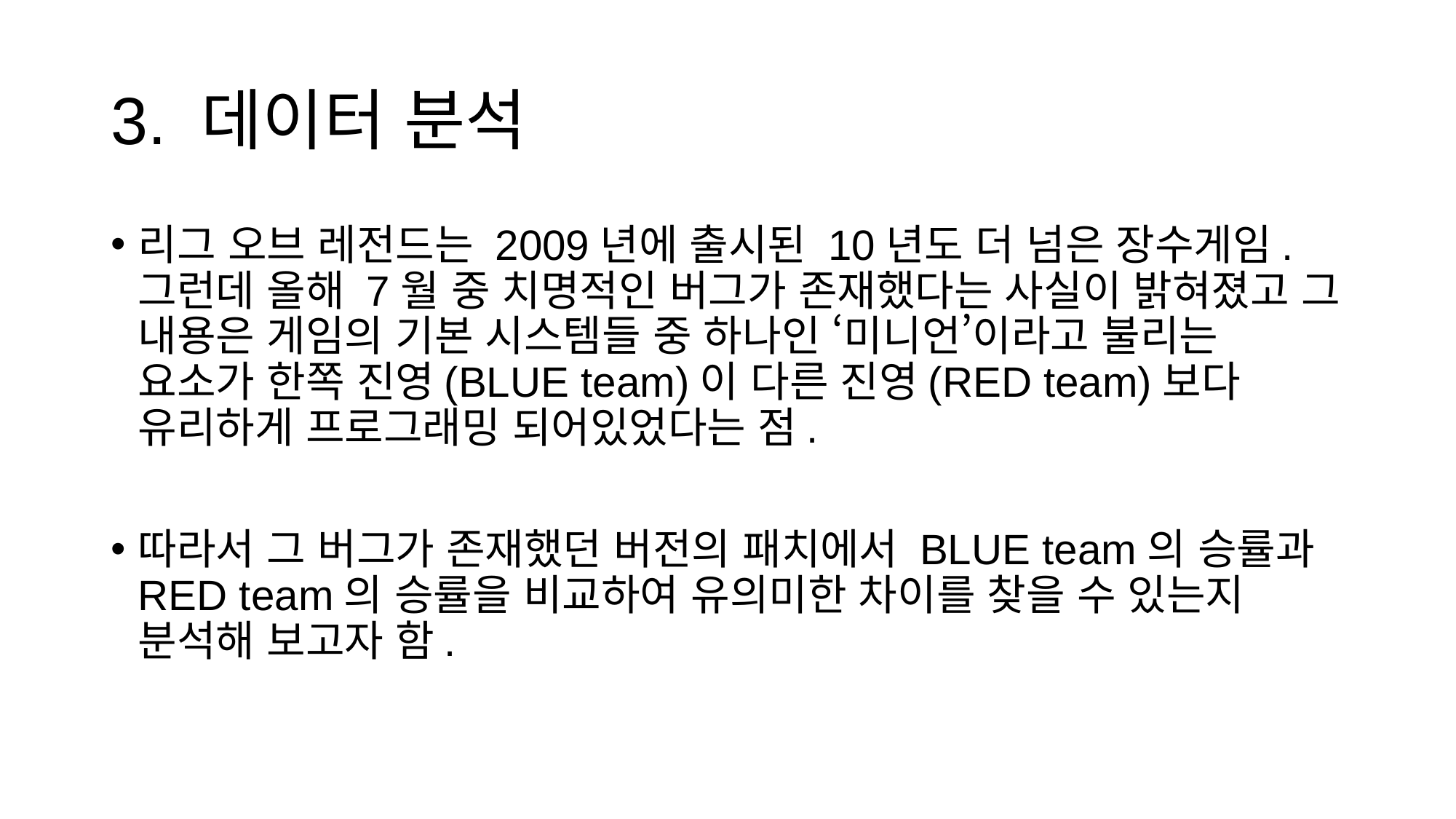

# 3. 데이터 분석
리그 오브 레전드는 2009년에 출시된 10년도 더 넘은 장수게임. 그런데 올해 7월 중 치명적인 버그가 존재했다는 사실이 밝혀졌고 그 내용은 게임의 기본 시스템들 중 하나인 ‘미니언’이라고 불리는 요소가 한쪽 진영(BLUE team)이 다른 진영(RED team)보다 유리하게 프로그래밍 되어있었다는 점.

따라서 그 버그가 존재했던 버전의 패치에서 BLUE team의 승률과 RED team의 승률을 비교하여 유의미한 차이를 찾을 수 있는지 분석해 보고자 함.